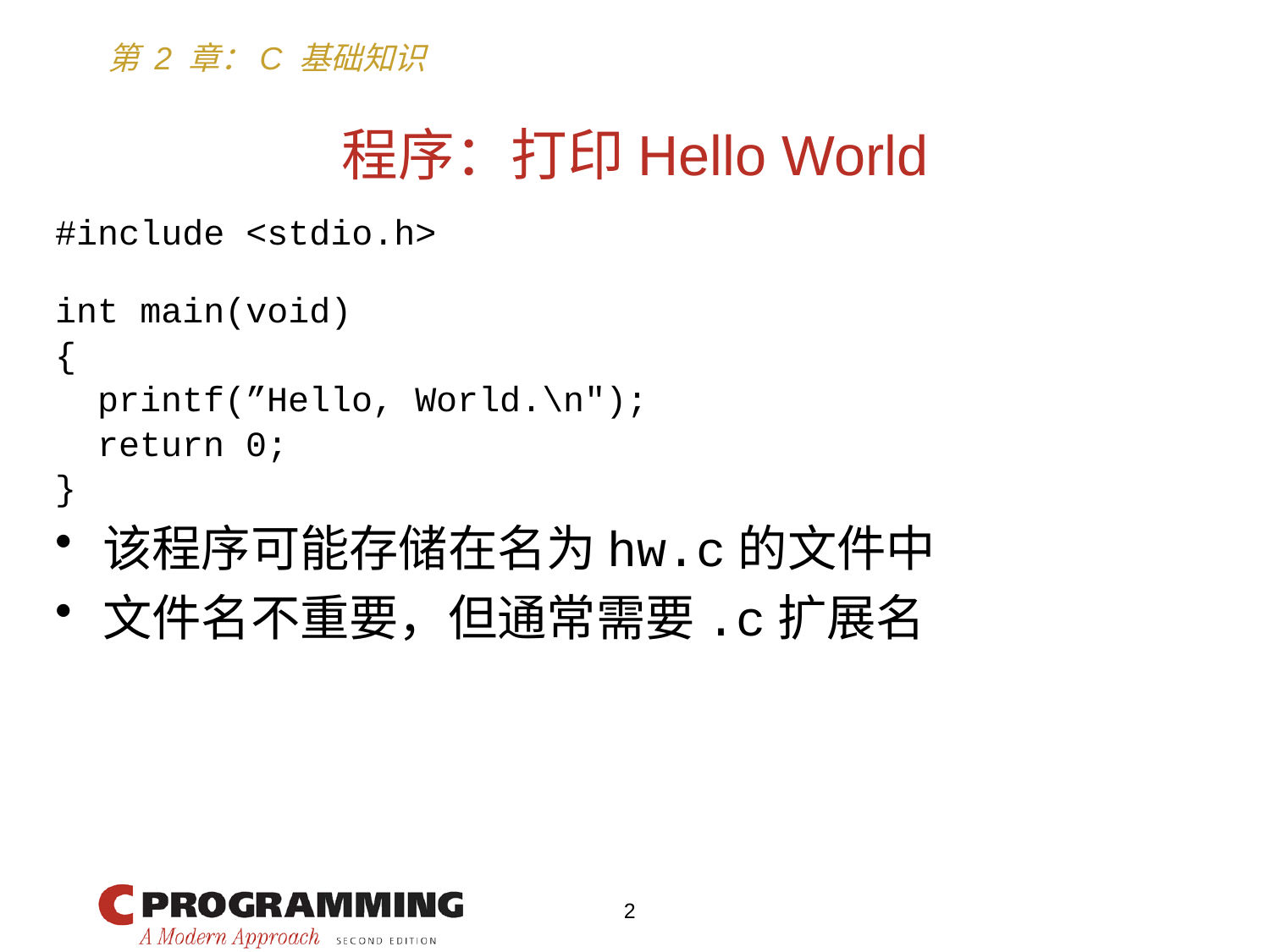

# 程序：打印Hello World
#include <stdio.h>

int main(void)
{
  printf(”Hello, World.\n");
  return 0;
}
该程序可能存储在名为hw.c的文件中
文件名不重要，但通常需要.c扩展名

2